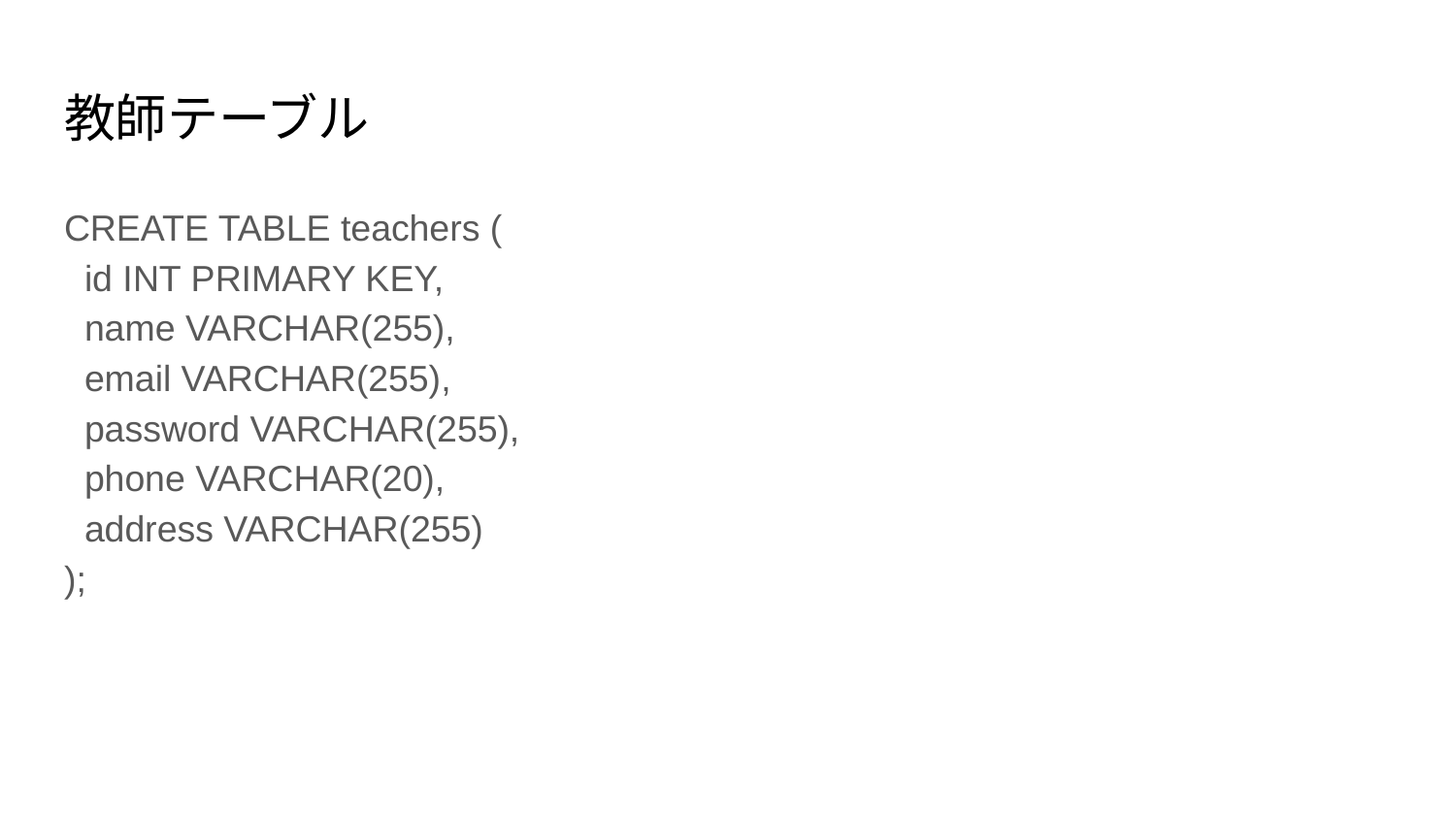

# 教師テーブル
CREATE TABLE teachers (
  id INT PRIMARY KEY,
  name VARCHAR(255),
  email VARCHAR(255),
  password VARCHAR(255),
  phone VARCHAR(20),
  address VARCHAR(255)
);